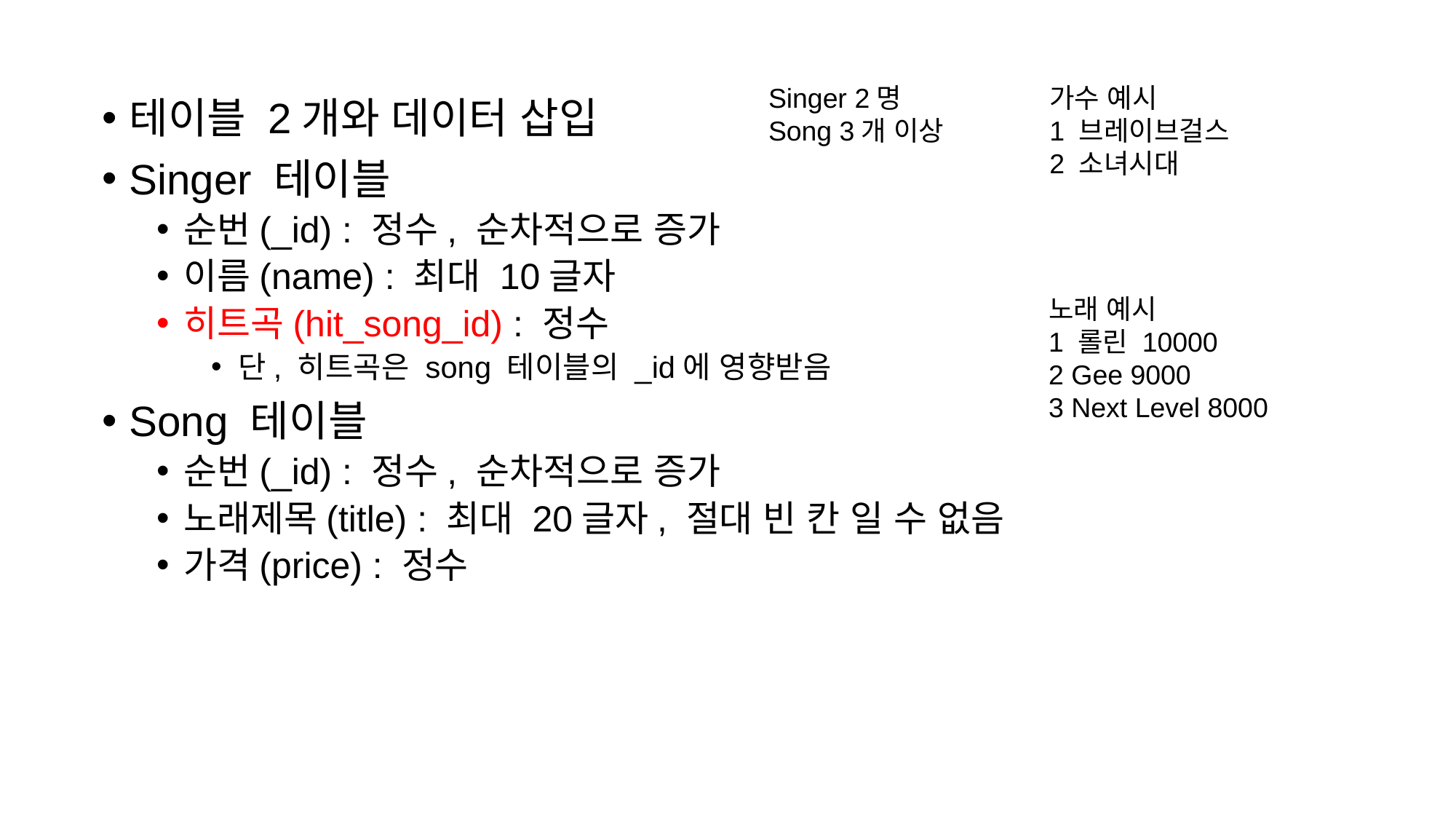

Singer 2명
Song 3개 이상
가수 예시
1 브레이브걸스
2 소녀시대
테이블 2개와 데이터 삽입
Singer 테이블
순번(_id) : 정수, 순차적으로 증가
이름(name) : 최대 10글자
히트곡(hit_song_id) : 정수
단, 히트곡은 song 테이블의 _id에 영향받음
Song 테이블
순번(_id) : 정수, 순차적으로 증가
노래제목(title) : 최대 20글자, 절대 빈 칸 일 수 없음
가격(price) : 정수
노래 예시
1 롤린 10000
2 Gee 9000
3 Next Level 8000